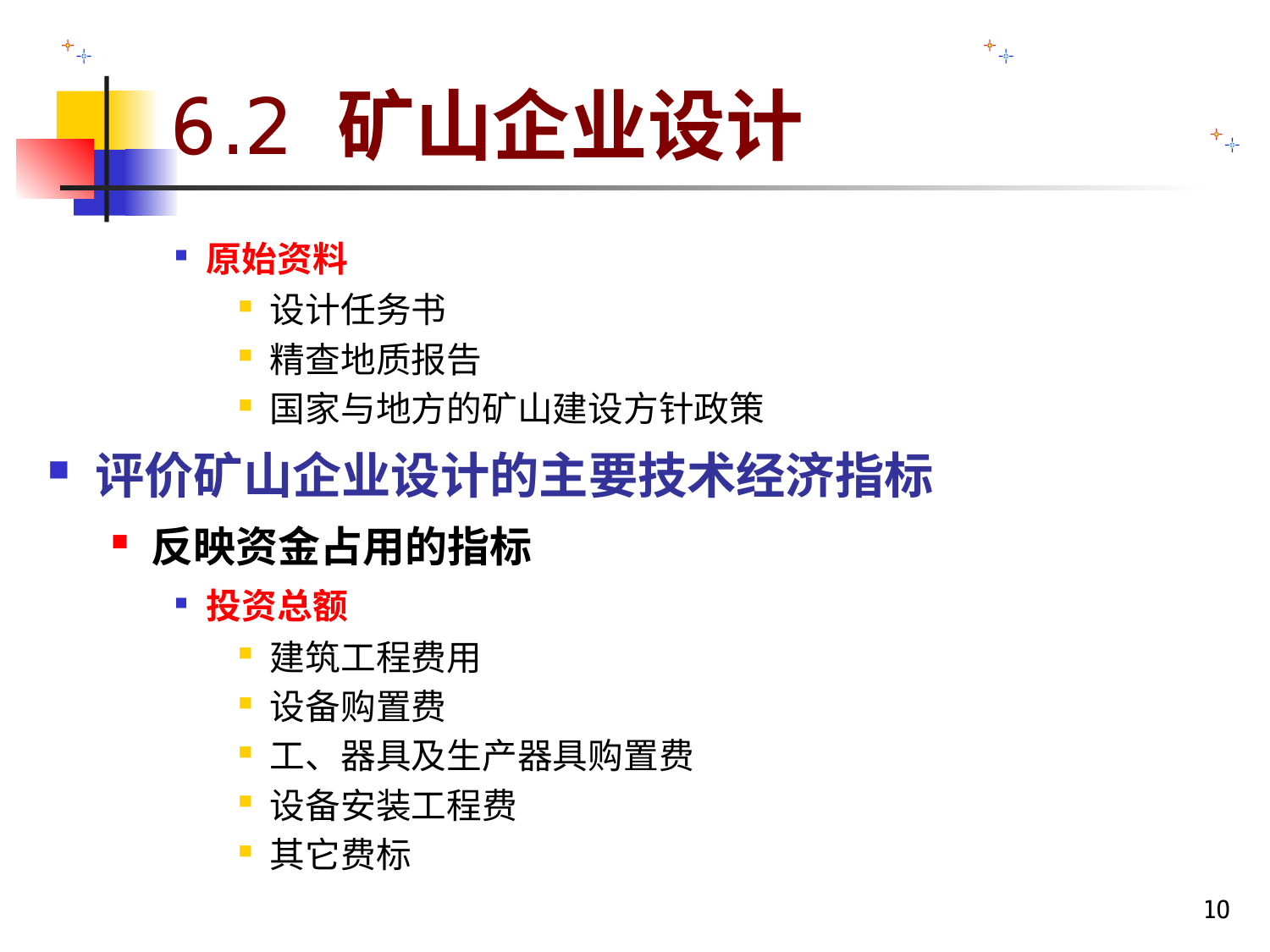

# 6.2 矿山企业设计
原始资料
设计任务书
精查地质报告
国家与地方的矿山建设方针政策
评价矿山企业设计的主要技术经济指标
反映资金占用的指标
投资总额
建筑工程费用
设备购置费
工、器具及生产器具购置费
设备安装工程费
其它费标
10